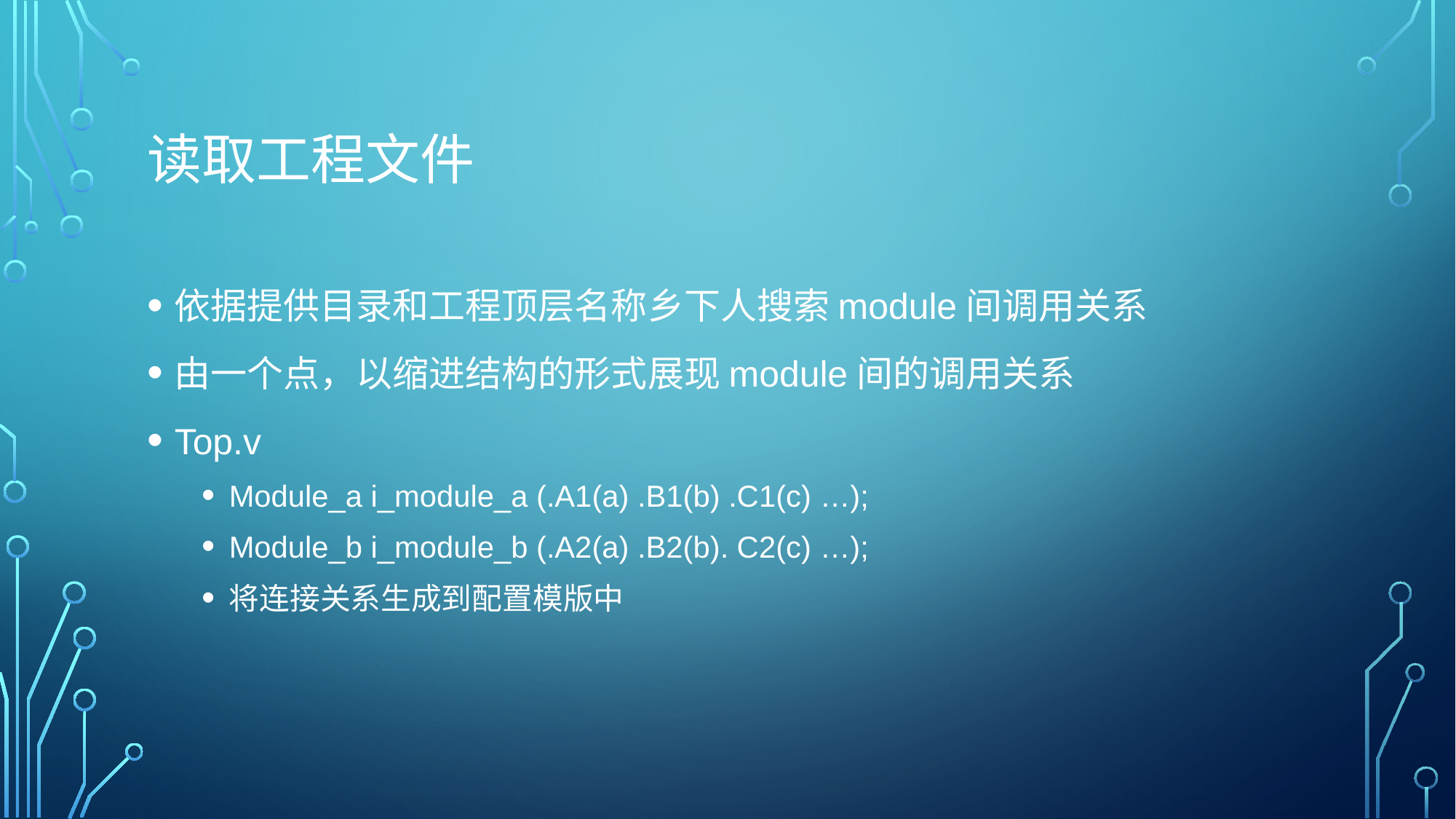

# 读取工程文件
依据提供目录和工程顶层名称乡下人搜索module间调用关系
由一个点，以缩进结构的形式展现module间的调用关系
Top.v
Module_a i_module_a (.A1(a) .B1(b) .C1(c) …);
Module_b i_module_b (.A2(a) .B2(b). C2(c) …);
将连接关系生成到配置模版中